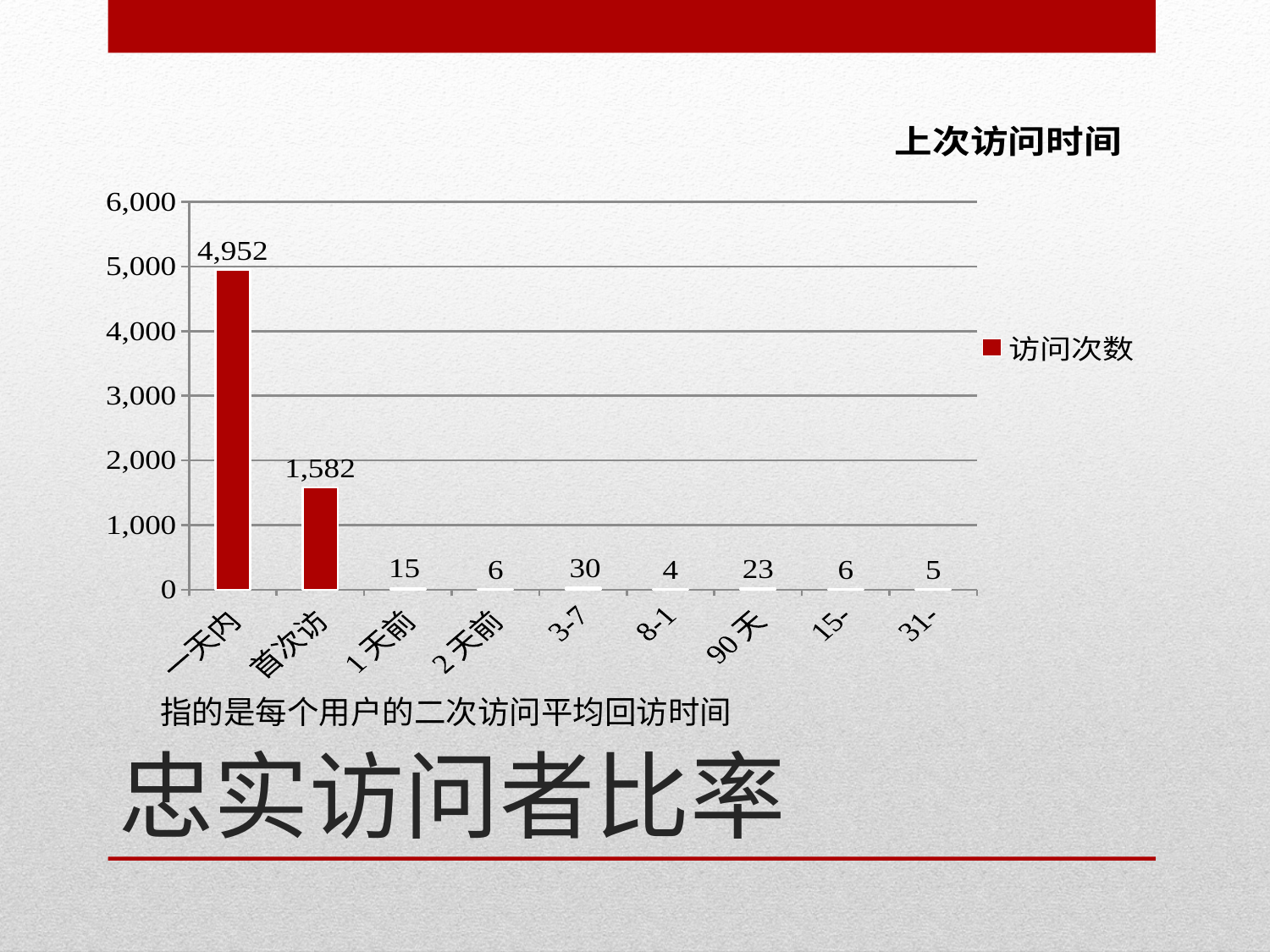

### Chart: 上次访问时间

| Category | 访问次数 |
|---|---|
| 一天内 | 4952.0 |
| 首次访问 | 1582.0 |
| 1天前 | 15.0 |
| 2天前 | 6.0 |
| 3-7天前 | 30.0 |
| 8-15天前 | 4.0 |
| 90天以上前 | 23.0 |
| 15-30天前 | 6.0 |
| 31-90天以前 | 5.0 |
# 忠实访问者比率
指的是每个用户的二次访问平均回访时间